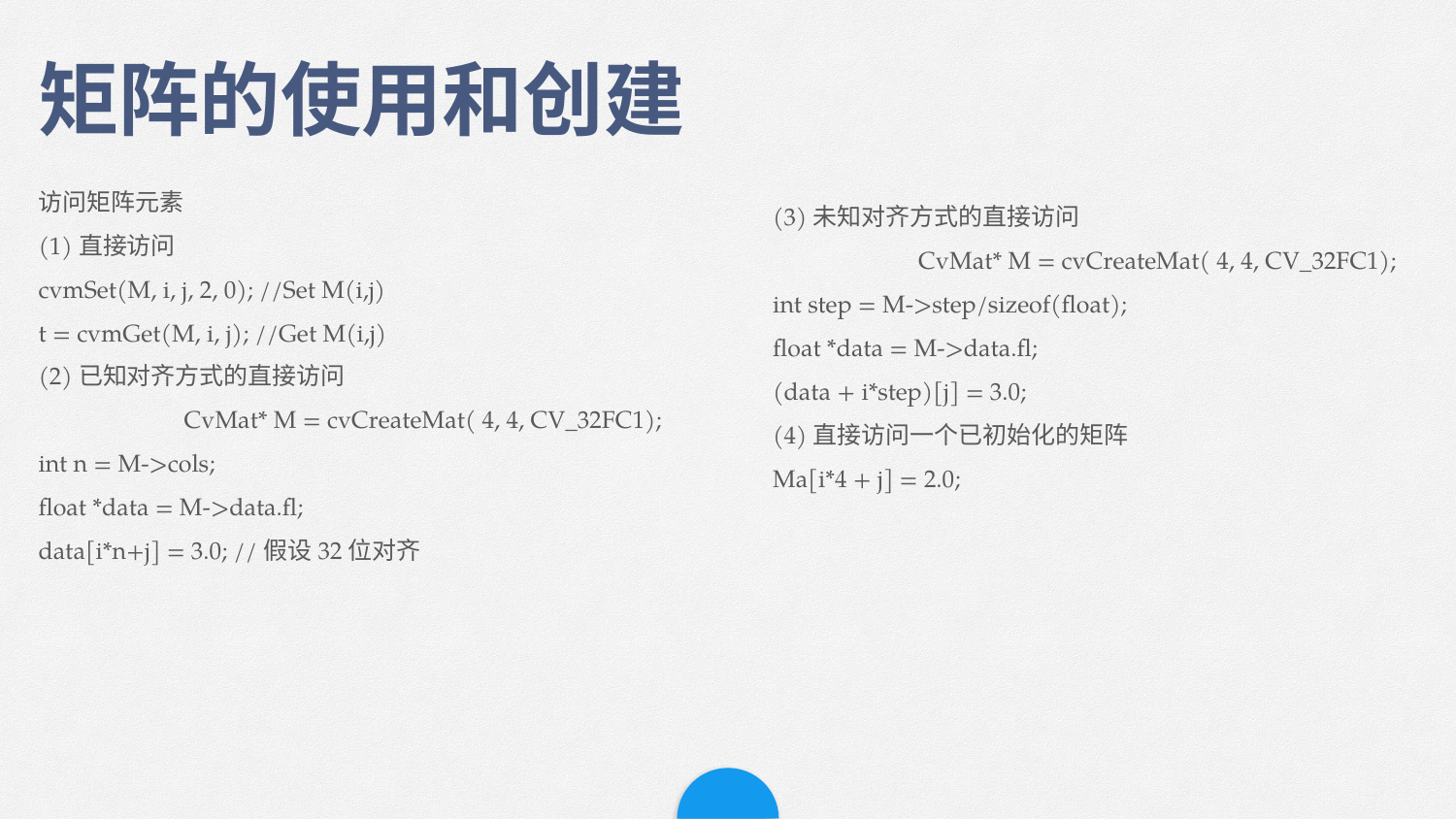

矩阵的使用和创建
访问矩阵元素
(1)直接访问
cvmSet(M, i, j, 2, 0); //Set M(i,j)
t = cvmGet(M, i, j); //Get M(i,j)
(2)已知对齐方式的直接访问
	CvMat* M = cvCreateMat( 4, 4, CV_32FC1);
int n = M->cols;
float *data = M->data.fl;
data[i*n+j] = 3.0; //假设32位对齐

(3)未知对齐方式的直接访问
	CvMat* M = cvCreateMat( 4, 4, CV_32FC1);
int step = M->step/sizeof(float);
float *data = M->data.fl;
(data + i*step)[j] = 3.0;
(4)直接访问一个已初始化的矩阵
Ma[i*4 + j] = 2.0;
9